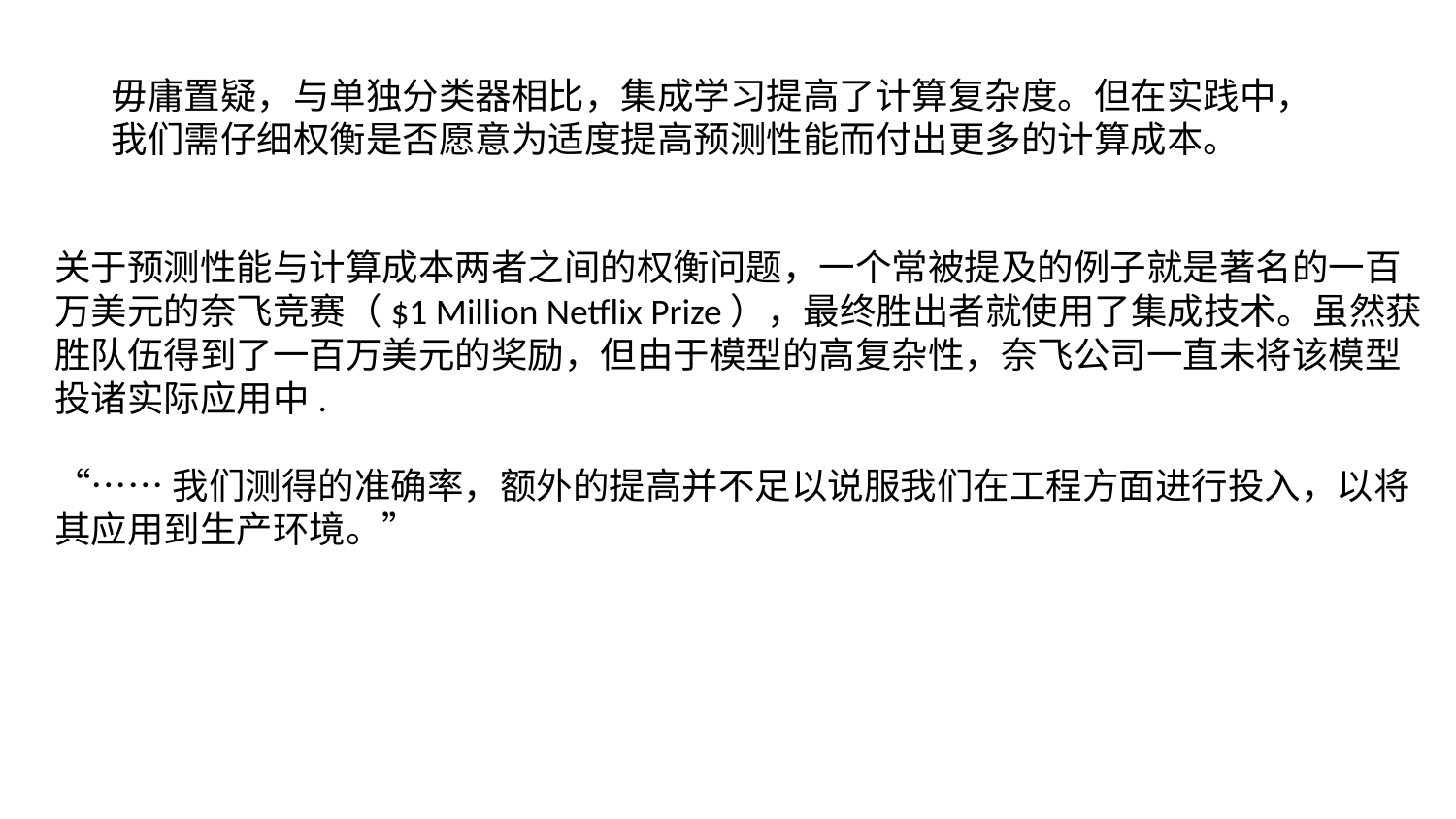

毋庸置疑，与单独分类器相比，集成学习提高了计算复杂度。但在实践中，我们需仔细权衡是否愿意为适度提高预测性能而付出更多的计算成本。
关于预测性能与计算成本两者之间的权衡问题，一个常被提及的例子就是著名的一百万美元的奈飞竞赛（$1 Million Netflix Prize），最终胜出者就使用了集成技术。虽然获胜队伍得到了一百万美元的奖励，但由于模型的高复杂性，奈飞公司一直未将该模型投诸实际应用中.

“……我们测得的准确率，额外的提高并不足以说服我们在工程方面进行投入，以将其应用到生产环境。”